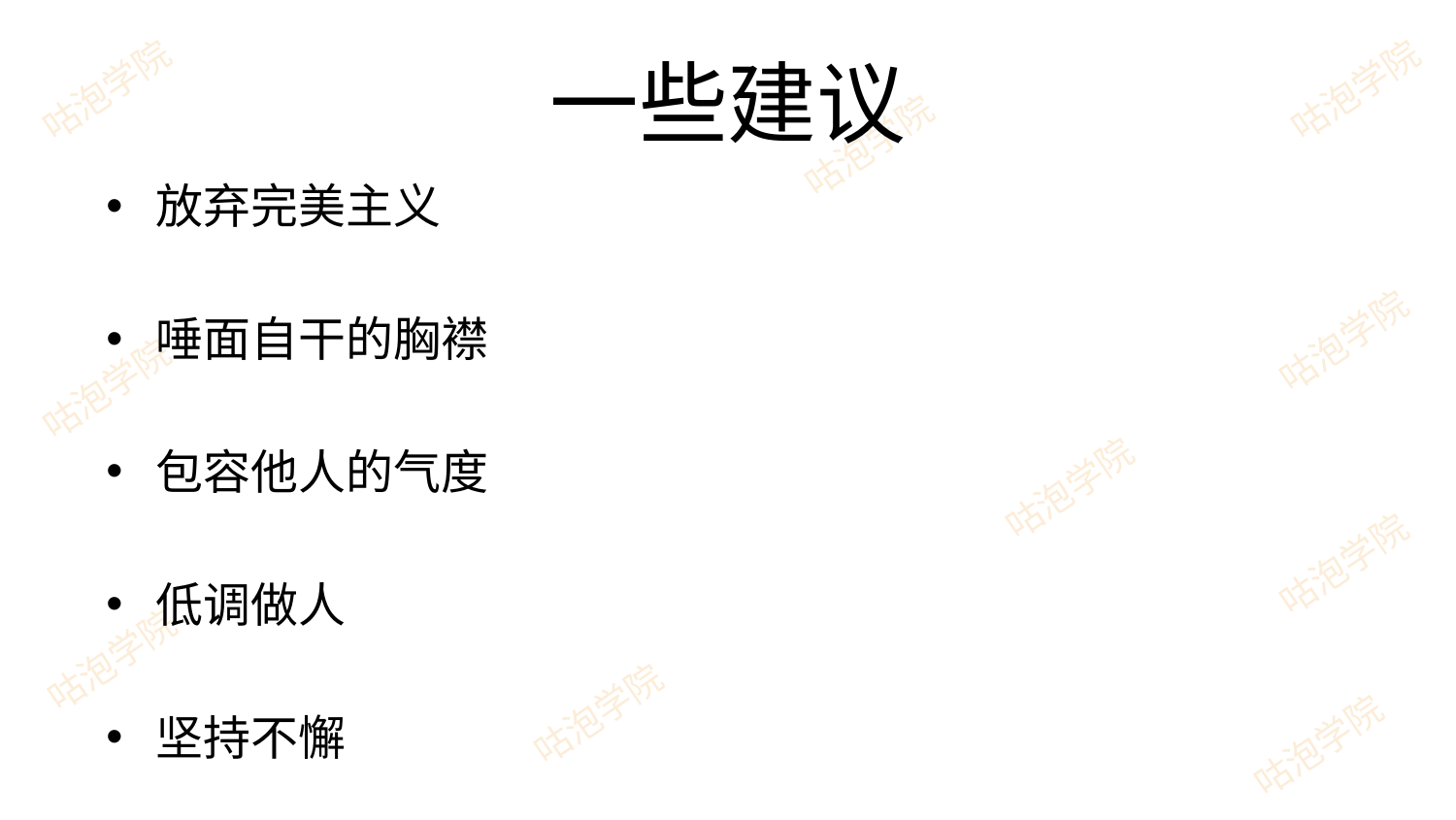

# 一些建议
放弃完美主义

唾面自干的胸襟

包容他人的气度

低调做人

坚持不懈